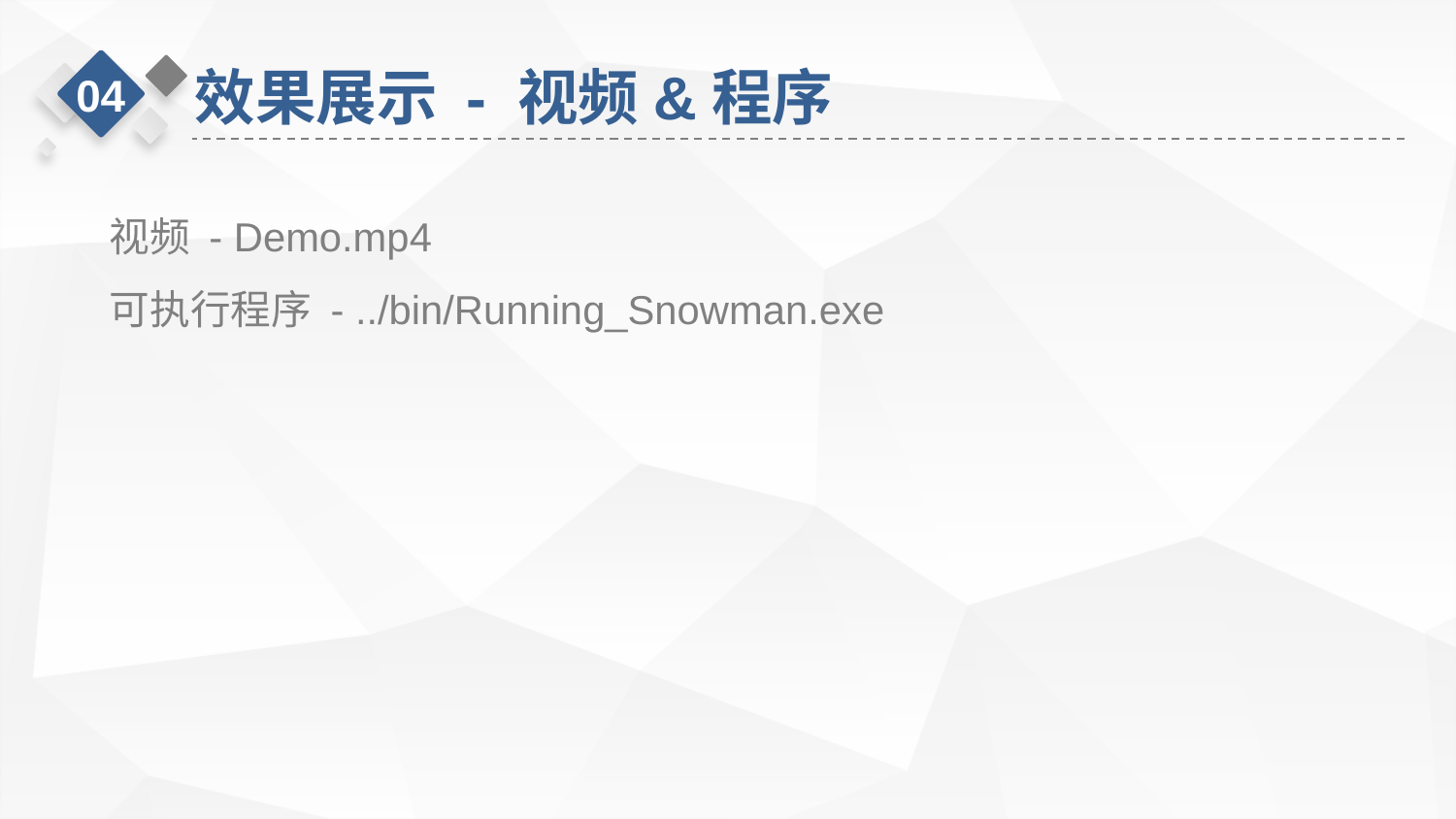

效果展示 - 视频&程序

04

视频 - Demo.mp4
可执行程序 - ../bin/Running_Snowman.exe